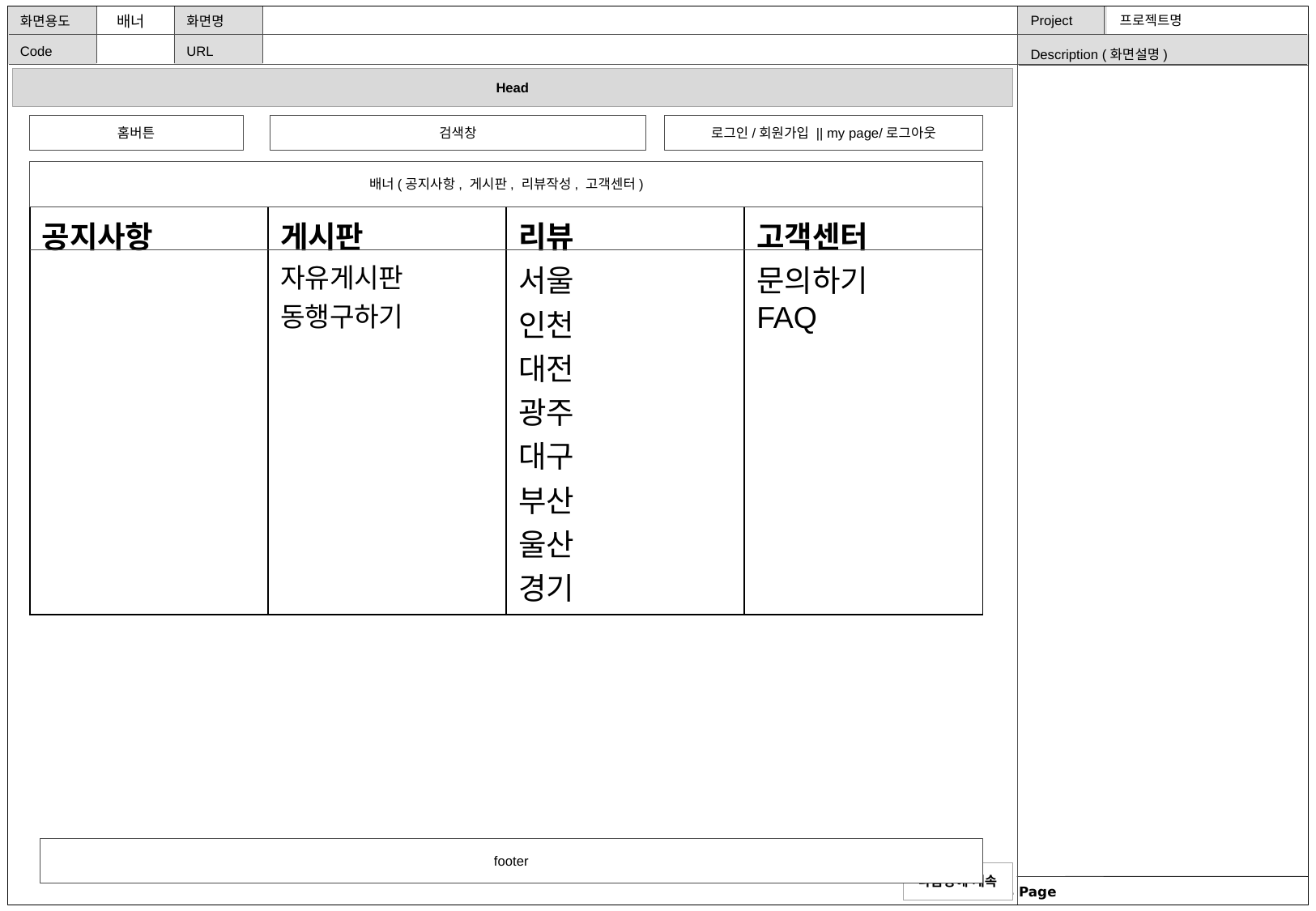

배너
홈버튼
검색창
로그인/회원가입 || my page/로그아웃
배너(공지사항, 게시판, 리뷰작성, 고객센터)
| 공지사항 | 게시판 자유게시판 동행구하기 | 리뷰 서울 인천 대전 광주 대구 부산 울산 경기 | 고객센터 문의하기 FAQ |
| --- | --- | --- | --- |
footer